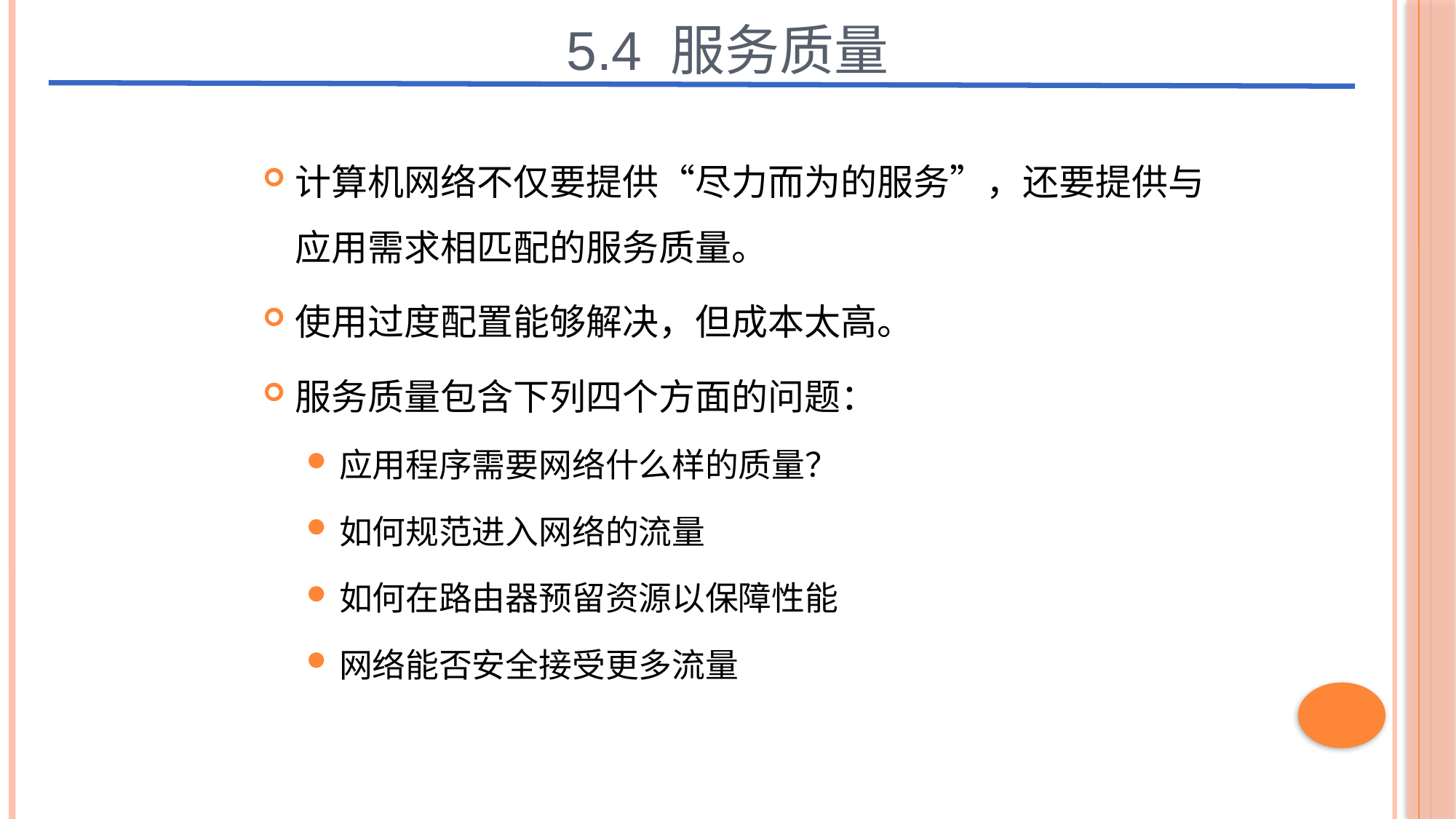

5.4 服务质量
计算机网络不仅要提供“尽力而为的服务”，还要提供与应用需求相匹配的服务质量。
使用过度配置能够解决，但成本太高。
服务质量包含下列四个方面的问题：
应用程序需要网络什么样的质量？
如何规范进入网络的流量
如何在路由器预留资源以保障性能
网络能否安全接受更多流量